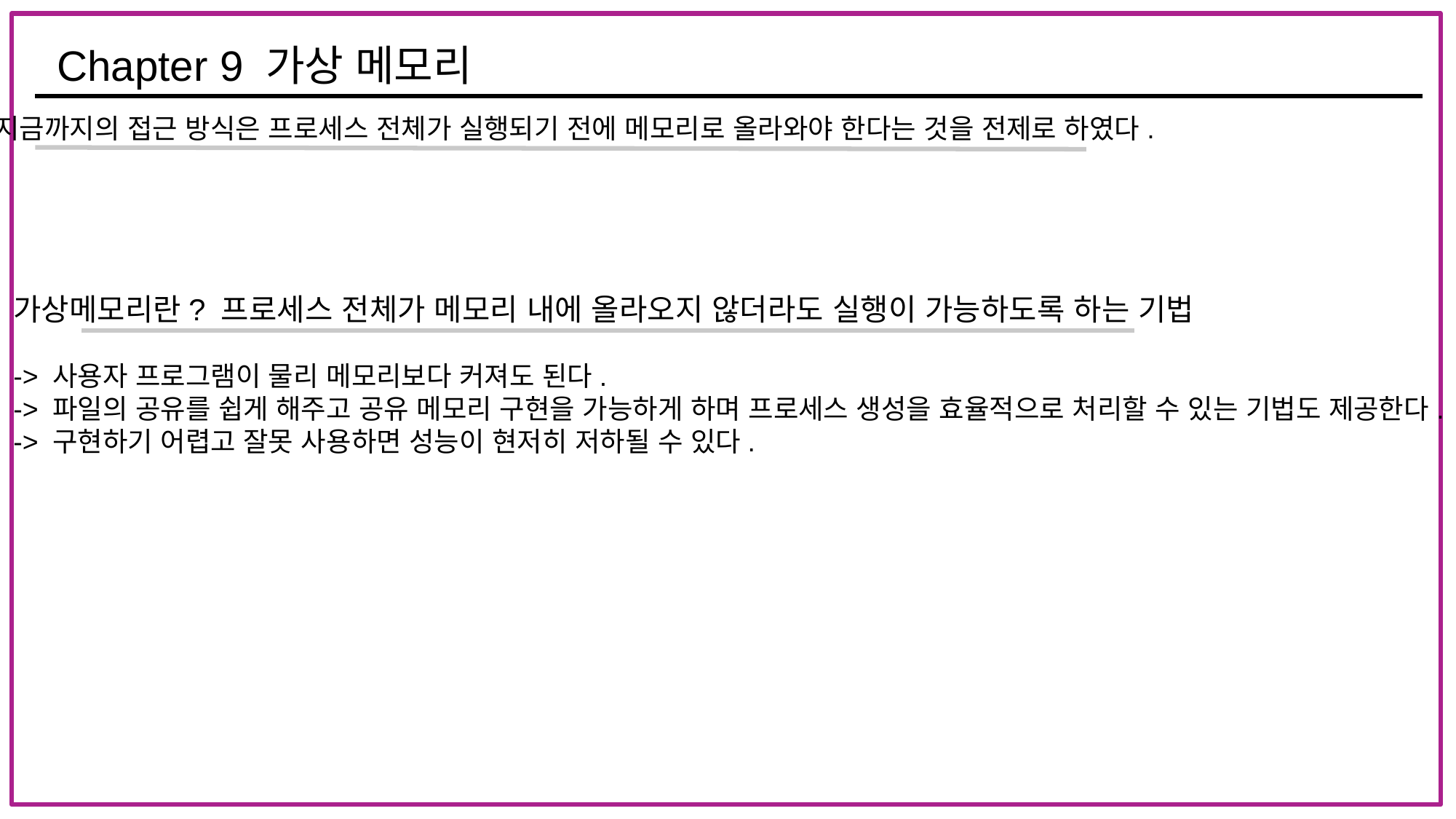

Chapter 9 가상 메모리
지금까지의 접근 방식은 프로세스 전체가 실행되기 전에 메모리로 올라와야 한다는 것을 전제로 하였다.

가상메모리란? 프로세스 전체가 메모리 내에 올라오지 않더라도 실행이 가능하도록 하는 기법

-> 사용자 프로그램이 물리 메모리보다 커져도 된다.
-> 파일의 공유를 쉽게 해주고 공유 메모리 구현을 가능하게 하며 프로세스 생성을 효율적으로 처리할 수 있는 기법도 제공한다.
-> 구현하기 어렵고 잘못 사용하면 성능이 현저히 저하될 수 있다.